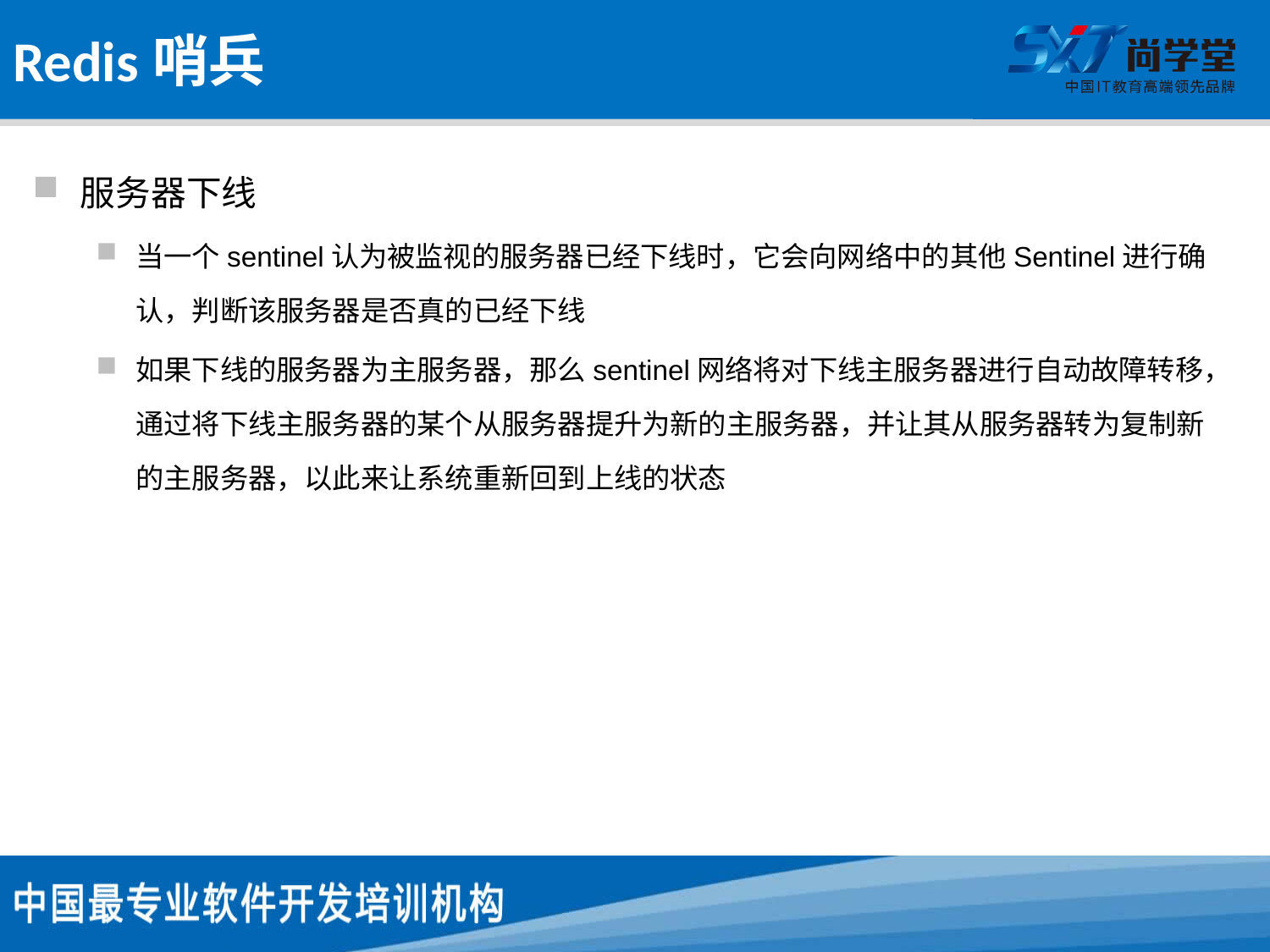

# Redis哨兵
服务器下线
当一个sentinel认为被监视的服务器已经下线时，它会向网络中的其他Sentinel进行确认，判断该服务器是否真的已经下线
如果下线的服务器为主服务器，那么sentinel网络将对下线主服务器进行自动故障转移，通过将下线主服务器的某个从服务器提升为新的主服务器，并让其从服务器转为复制新的主服务器，以此来让系统重新回到上线的状态